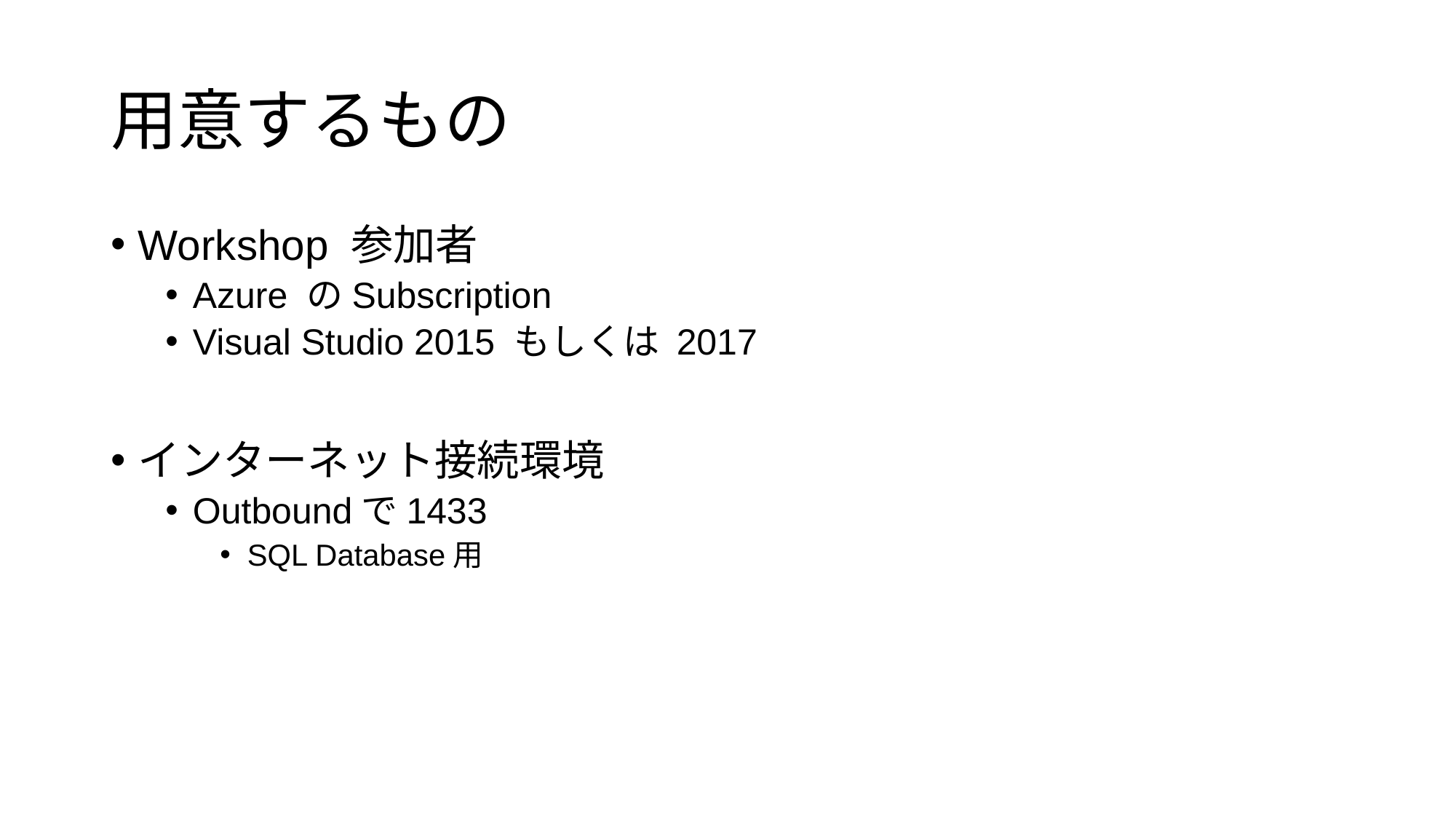

# 用意するもの
Workshop 参加者
Azure のSubscription
Visual Studio 2015 もしくは 2017

インターネット接続環境
Outboundで1433
SQL Database用